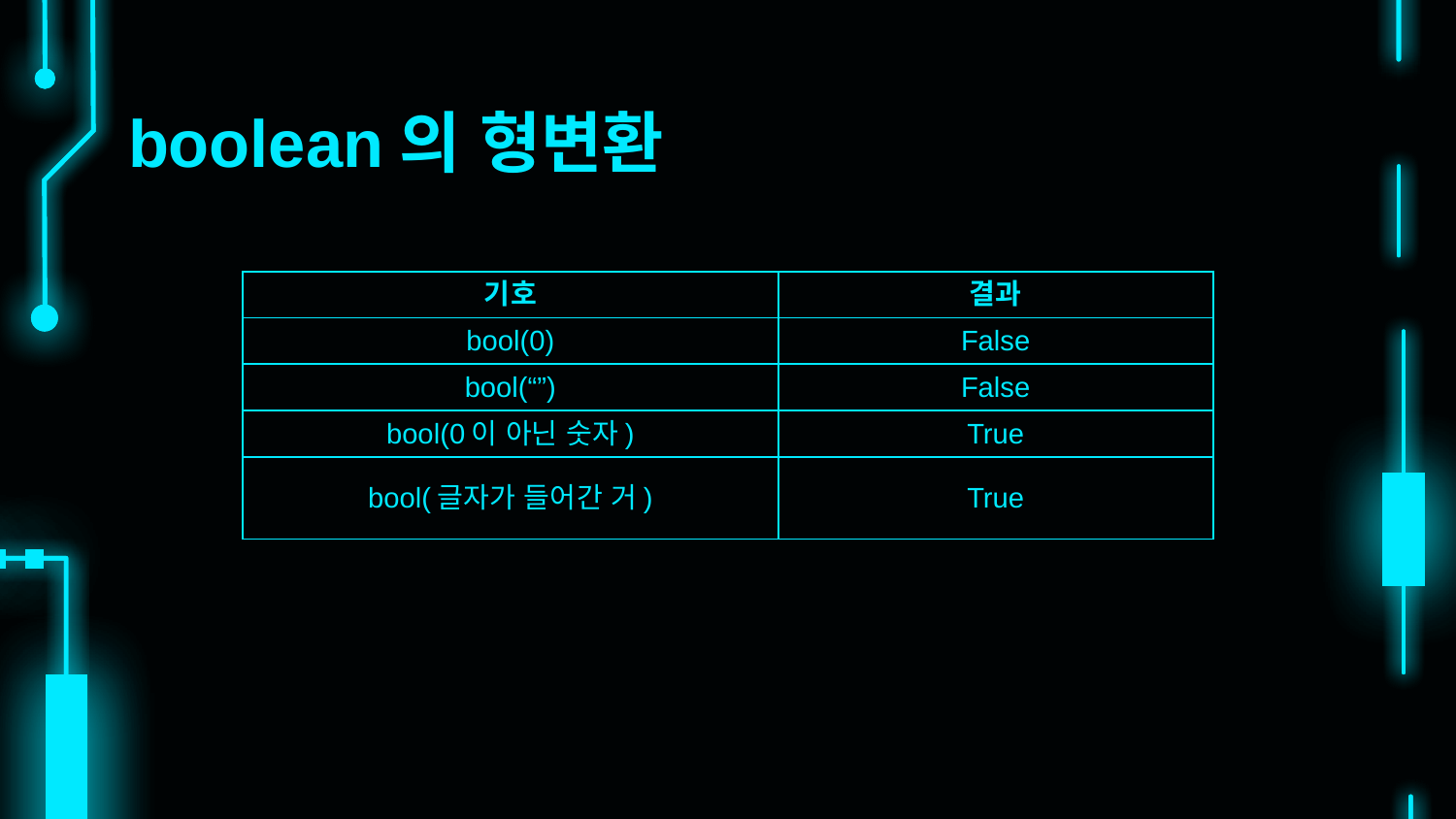

# boolean의 형변환
| 기호 | 결과 |
| --- | --- |
| bool(0) | False |
| bool(“”) | False |
| bool(0이 아닌 숫자) | True |
| bool(글자가 들어간 거) | True |